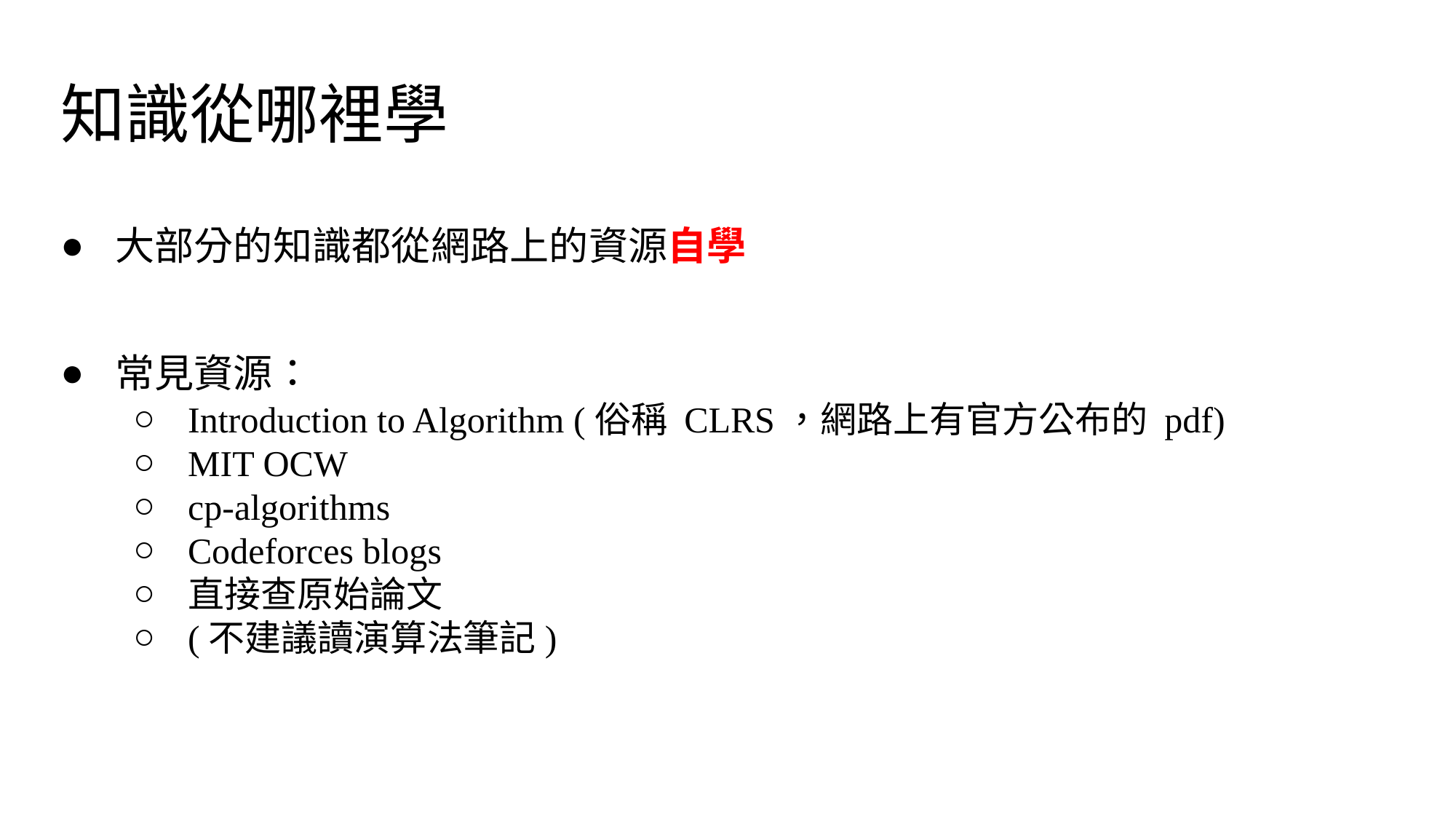

# 知識從哪裡學
大部分的知識都從網路上的資源自學

常見資源：
Introduction to Algorithm (俗稱 CLRS，網路上有官方公布的 pdf)
MIT OCW
cp-algorithms
Codeforces blogs
直接查原始論文
(不建議讀演算法筆記)